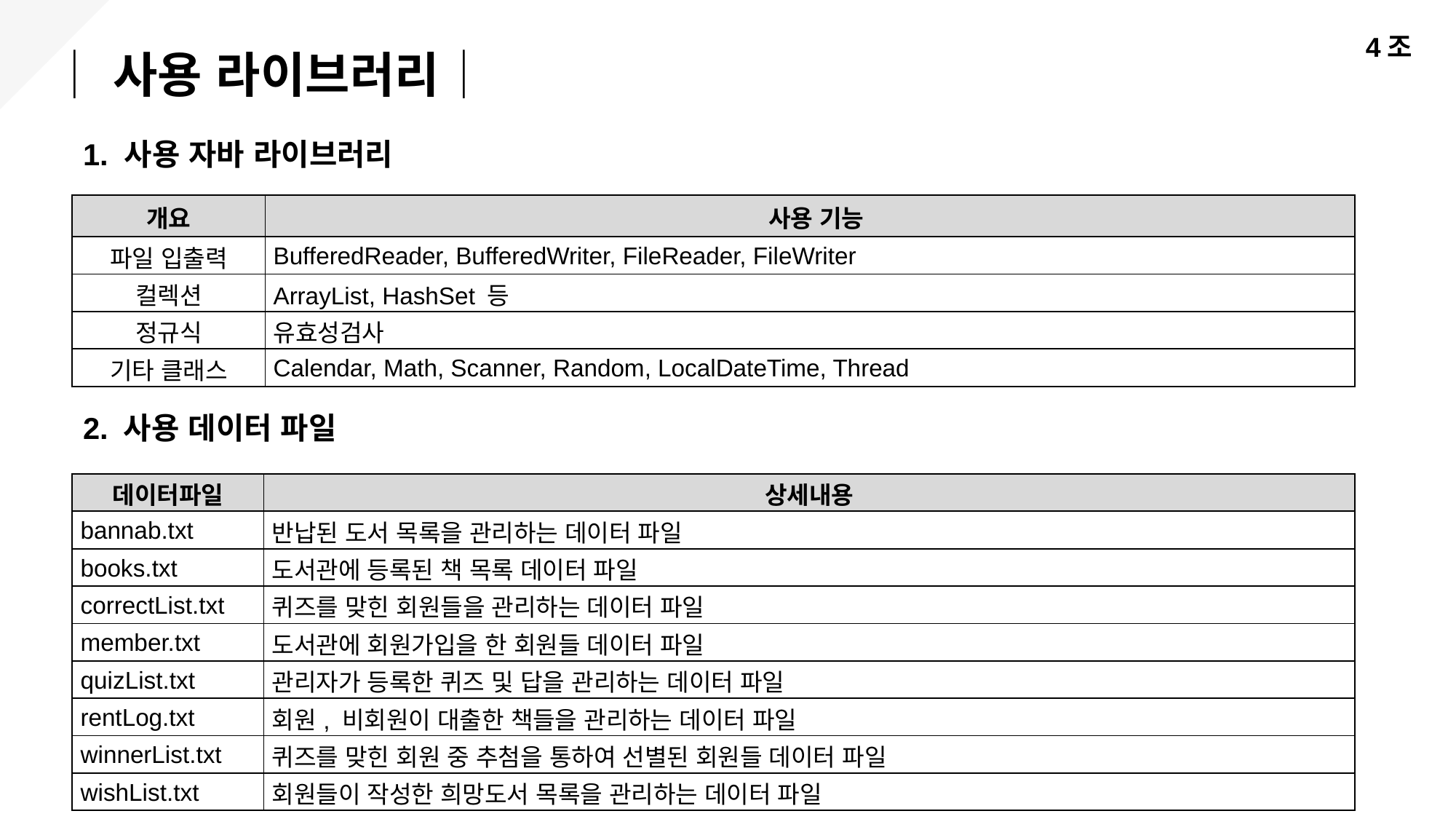

│사용 라이브러리│
4조
# 1. 사용 자바 라이브러리
| 개요 | 사용 기능 |
| --- | --- |
| 파일 입출력 | BufferedReader, BufferedWriter, FileReader, FileWriter |
| 컬렉션 | ArrayList, HashSet 등 |
| 정규식 | 유효성검사 |
| 기타 클래스 | Calendar, Math, Scanner, Random, LocalDateTime, Thread |
2. 사용 데이터 파일
| 데이터파일 | 상세내용 |
| --- | --- |
| bannab.txt | 반납된 도서 목록을 관리하는 데이터 파일 |
| books.txt | 도서관에 등록된 책 목록 데이터 파일 |
| correctList.txt | 퀴즈를 맞힌 회원들을 관리하는 데이터 파일 |
| member.txt | 도서관에 회원가입을 한 회원들 데이터 파일 |
| quizList.txt | 관리자가 등록한 퀴즈 및 답을 관리하는 데이터 파일 |
| rentLog.txt | 회원, 비회원이 대출한 책들을 관리하는 데이터 파일 |
| winnerList.txt | 퀴즈를 맞힌 회원 중 추첨을 통하여 선별된 회원들 데이터 파일 |
| wishList.txt | 회원들이 작성한 희망도서 목록을 관리하는 데이터 파일 |